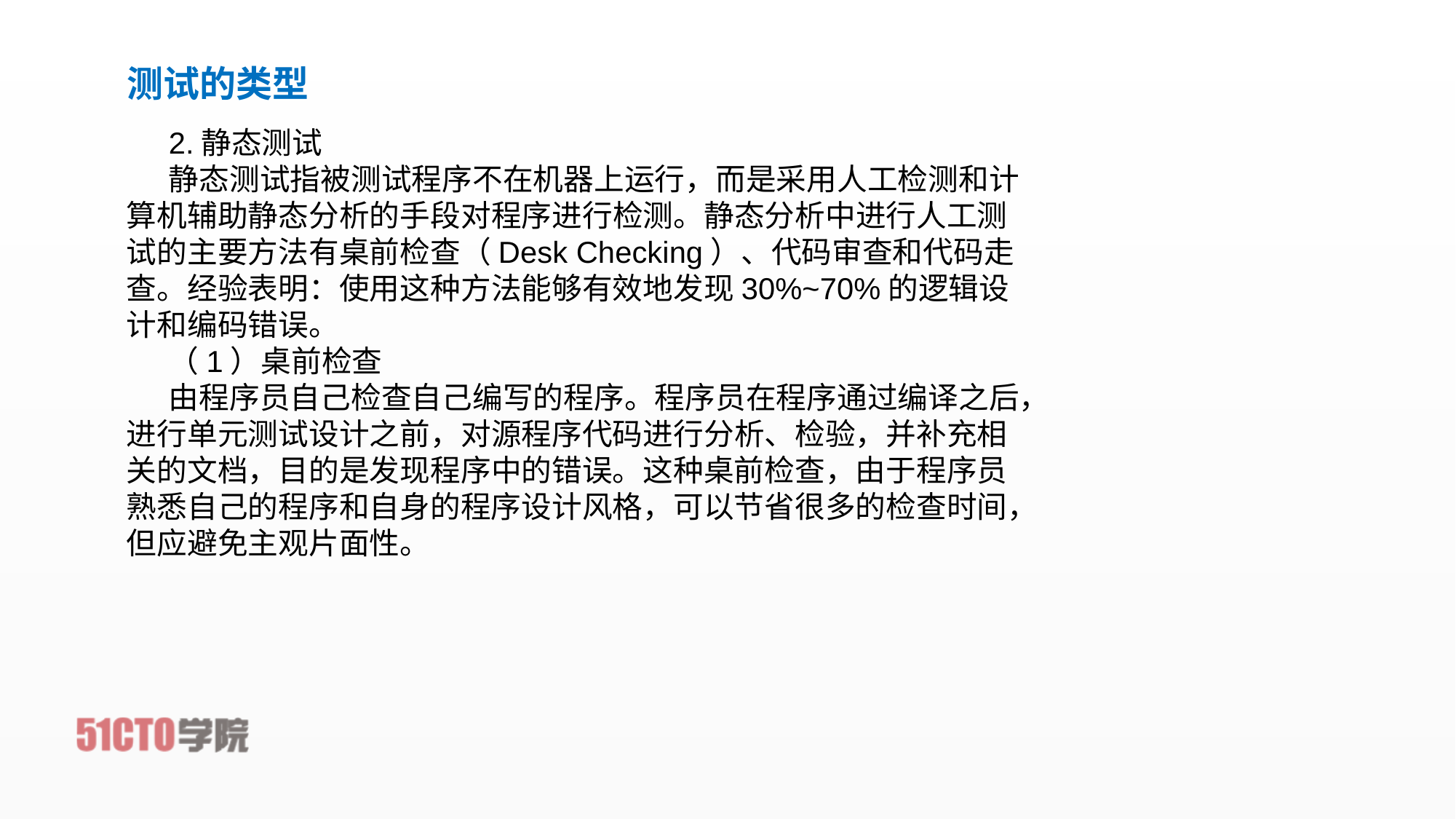

# 测试的类型
2.静态测试
静态测试指被测试程序不在机器上运行，而是采用人工检测和计算机辅助静态分析的手段对程序进行检测。静态分析中进行人工测试的主要方法有桌前检查（Desk Checking）、代码审查和代码走查。经验表明：使用这种方法能够有效地发现30%~70%的逻辑设计和编码错误。
（1）桌前检查
由程序员自己检查自己编写的程序。程序员在程序通过编译之后，进行单元测试设计之前，对源程序代码进行分析、检验，并补充相关的文档，目的是发现程序中的错误。这种桌前检查，由于程序员熟悉自己的程序和自身的程序设计风格，可以节省很多的检查时间，但应避免主观片面性。